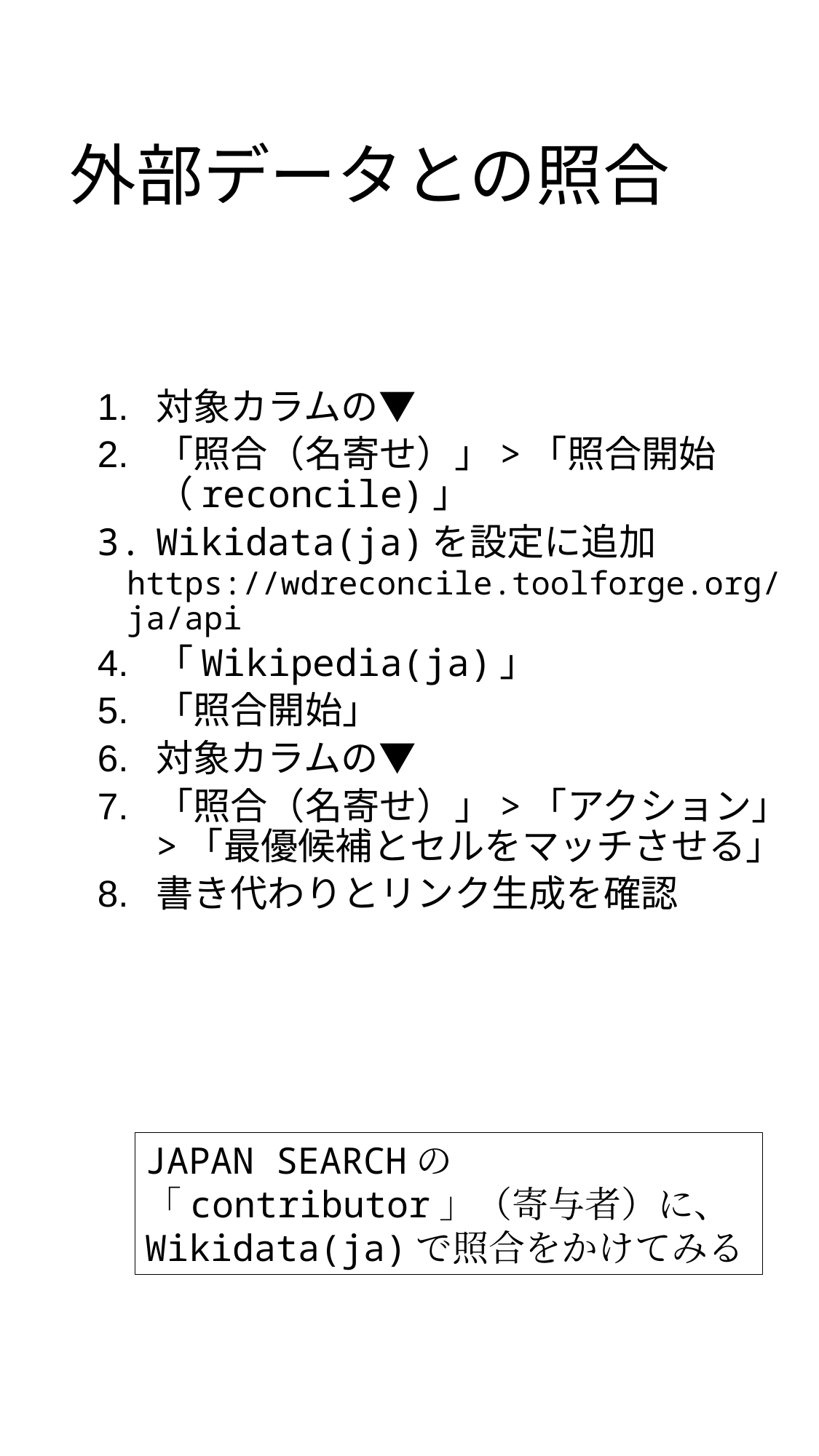

# 外部データとの照合
対象カラムの▼
「照合（名寄せ）」>「照合開始（reconcile)」
Wikidata(ja)を設定に追加
https://wdreconcile.toolforge.org/ja/api
「Wikipedia(ja)」
「照合開始」
対象カラムの▼
「照合（名寄せ）」>「アクション」>「最優候補とセルをマッチさせる」
書き代わりとリンク生成を確認
JAPAN SEARCHの「contributor」（寄与者）に、Wikidata(ja)で照合をかけてみる